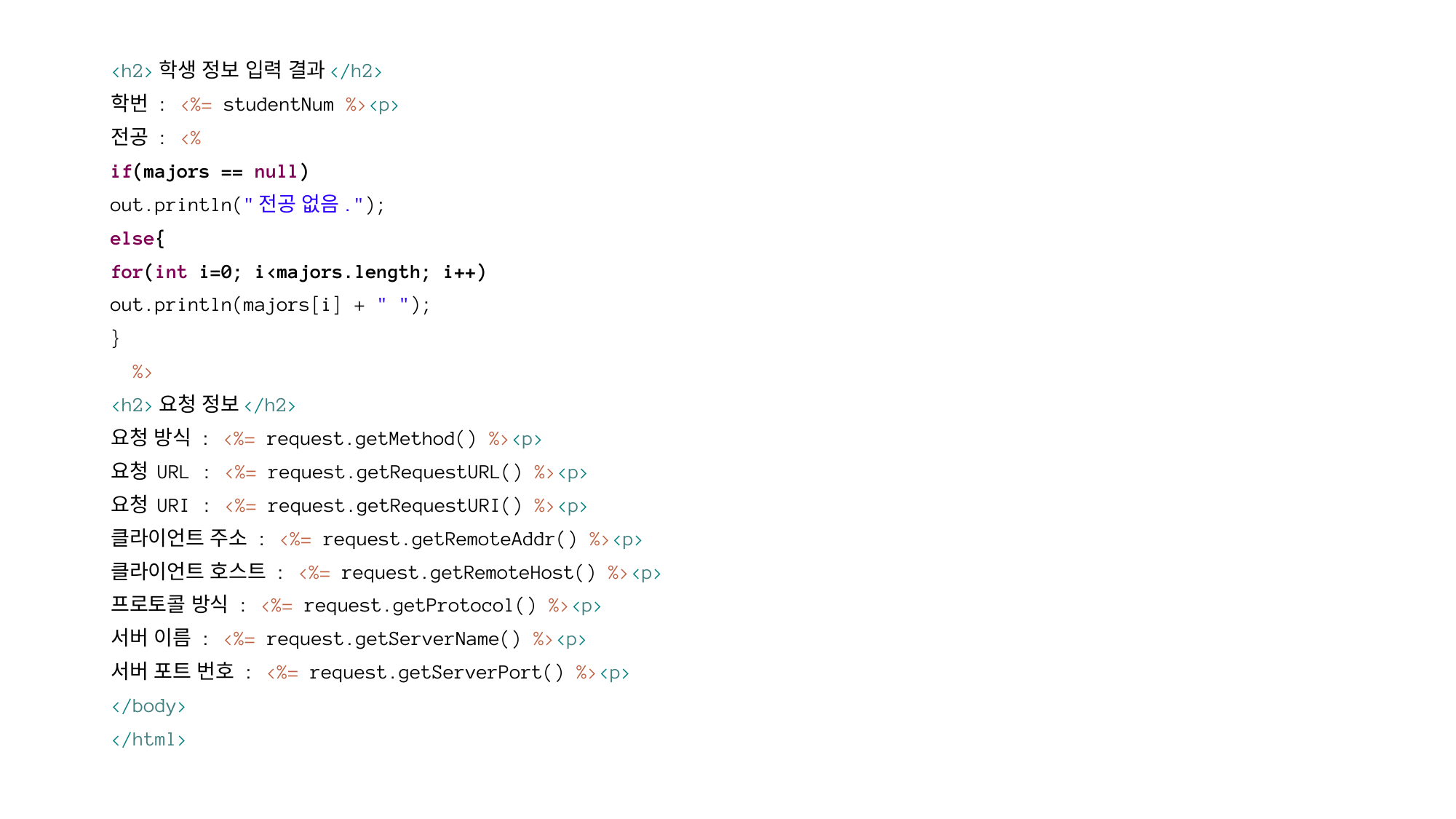

<h2>학생 정보 입력 결과</h2>
학번 : <%= studentNum %><p>
전공 : <%
if(majors == null)
out.println("전공 없음.");
else{
for(int i=0; i<majors.length; i++)
out.println(majors[i] + " ");
}
  %>
<h2>요청 정보</h2>
요청 방식 : <%= request.getMethod() %><p>
요청 URL : <%= request.getRequestURL() %><p>
요청 URI : <%= request.getRequestURI() %><p>
클라이언트 주소 : <%= request.getRemoteAddr() %><p>
클라이언트 호스트 : <%= request.getRemoteHost() %><p>
프로토콜 방식 : <%= request.getProtocol() %><p>
서버 이름 : <%= request.getServerName() %><p>
서버 포트 번호 : <%= request.getServerPort() %><p>
</body>
</html>